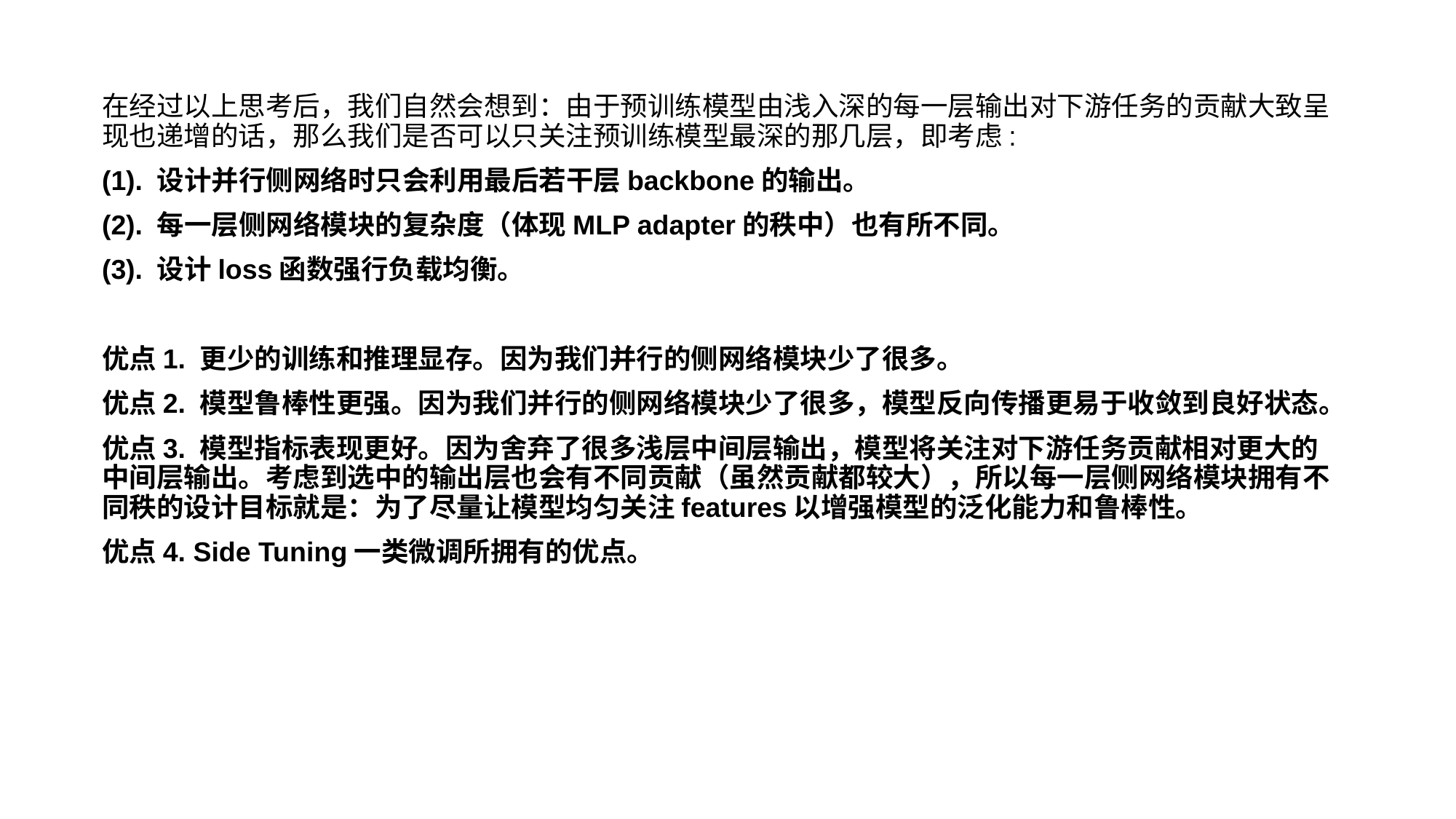

在经过以上思考后，我们自然会想到：由于预训练模型由浅入深的每一层输出对下游任务的贡献大致呈现也递增的话，那么我们是否可以只关注预训练模型最深的那几层，即考虑:
(1). 设计并行侧网络时只会利用最后若干层backbone的输出。
(2). 每一层侧网络模块的复杂度（体现MLP adapter的秩中）也有所不同。
(3). 设计loss函数强行负载均衡。

优点1. 更少的训练和推理显存。因为我们并行的侧网络模块少了很多。
优点2. 模型鲁棒性更强。因为我们并行的侧网络模块少了很多，模型反向传播更易于收敛到良好状态。
优点3. 模型指标表现更好。因为舍弃了很多浅层中间层输出，模型将关注对下游任务贡献相对更大的中间层输出。考虑到选中的输出层也会有不同贡献（虽然贡献都较大），所以每一层侧网络模块拥有不同秩的设计目标就是：为了尽量让模型均匀关注features以增强模型的泛化能力和鲁棒性。
优点4. Side Tuning一类微调所拥有的优点。